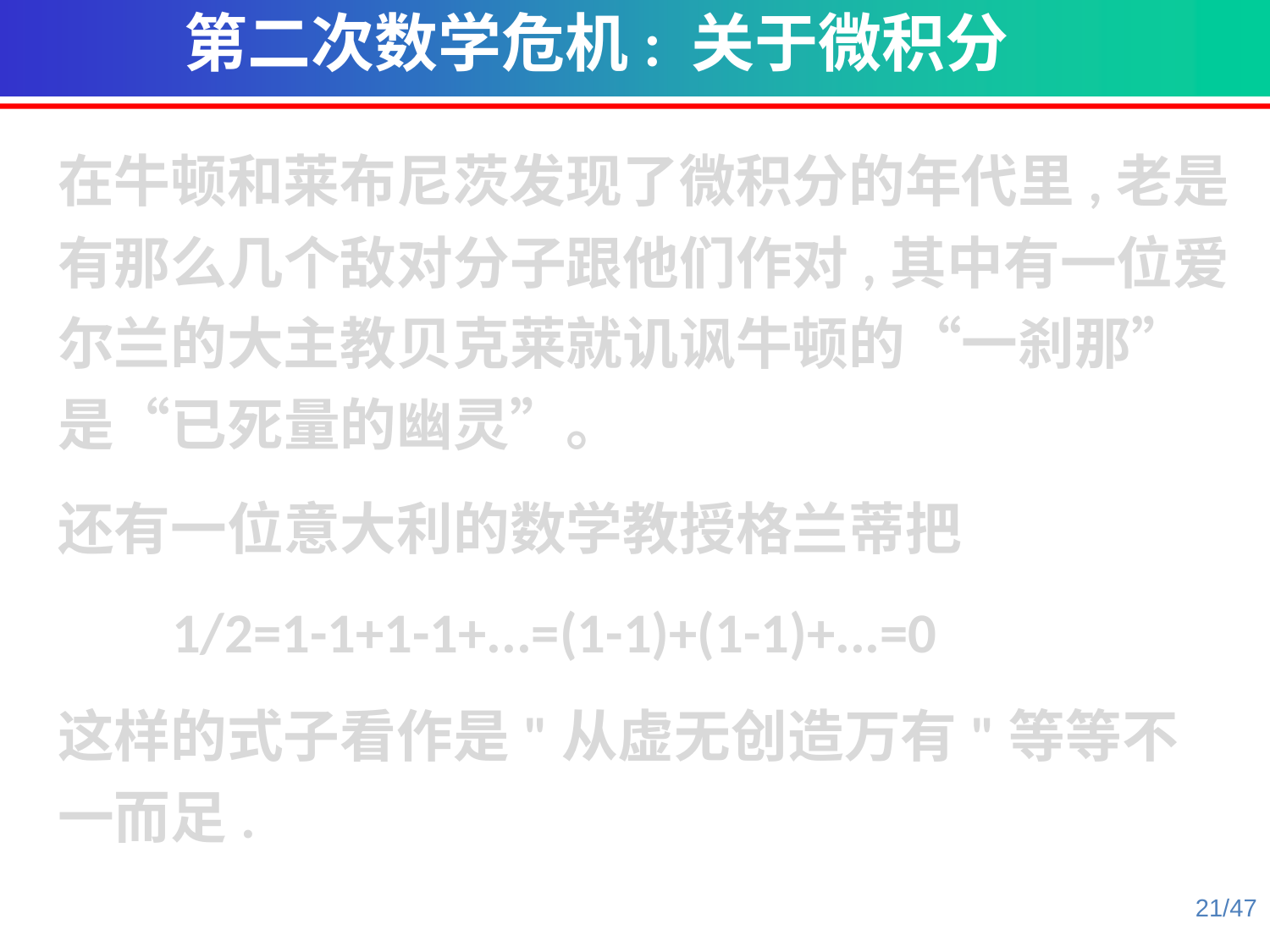

第二次数学危机: 关于微积分
在牛顿和莱布尼茨发现了微积分的年代里,老是有那么几个敌对分子跟他们作对,其中有一位爱尔兰的大主教贝克莱就讥讽牛顿的“一刹那”是“已死量的幽灵”。
还有一位意大利的数学教授格兰蒂把
         1/2=1-1+1-1+...=(1-1)+(1-1)+...=0
这样的式子看作是"从虚无创造万有"等等不一而足.

21/47